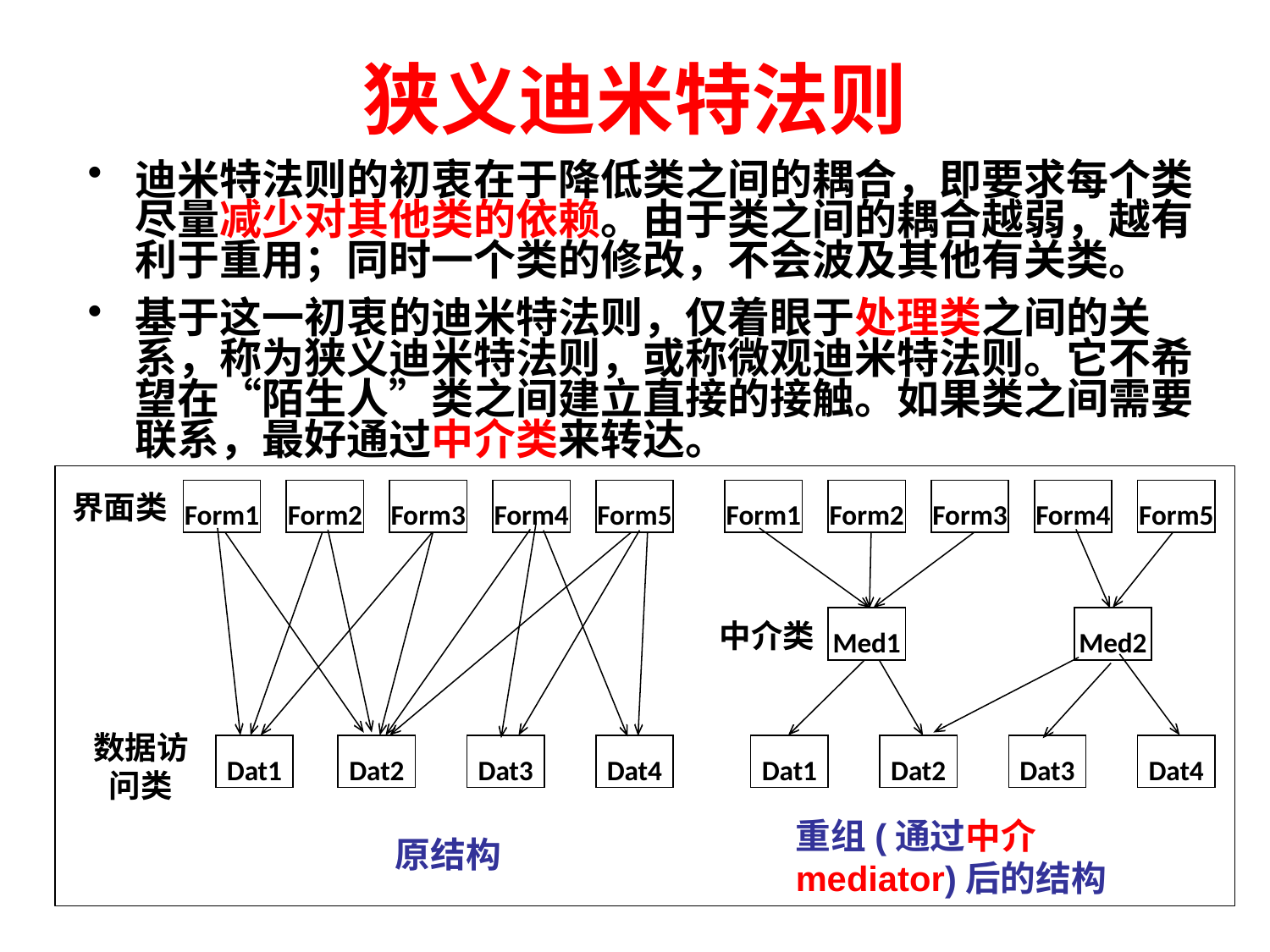

# 狭义迪米特法则
迪米特法则的初衷在于降低类之间的耦合，即要求每个类尽量减少对其他类的依赖。由于类之间的耦合越弱，越有利于重用；同时一个类的修改，不会波及其他有关类。
基于这一初衷的迪米特法则，仅着眼于处理类之间的关系，称为狭义迪米特法则，或称微观迪米特法则。它不希望在“陌生人”类之间建立直接的接触。如果类之间需要联系，最好通过中介类来转达。

Form1
Form2
Form3
Form4
Form5

Dat1
Dat2
Dat3
Dat4
Form1
Form2
Form3
Form4
Form5

Med1
Med2

Dat1
Dat2
Dat3
Dat4

界面类
中介类
数据访问类
重组(通过中介mediator)后的结构
原结构